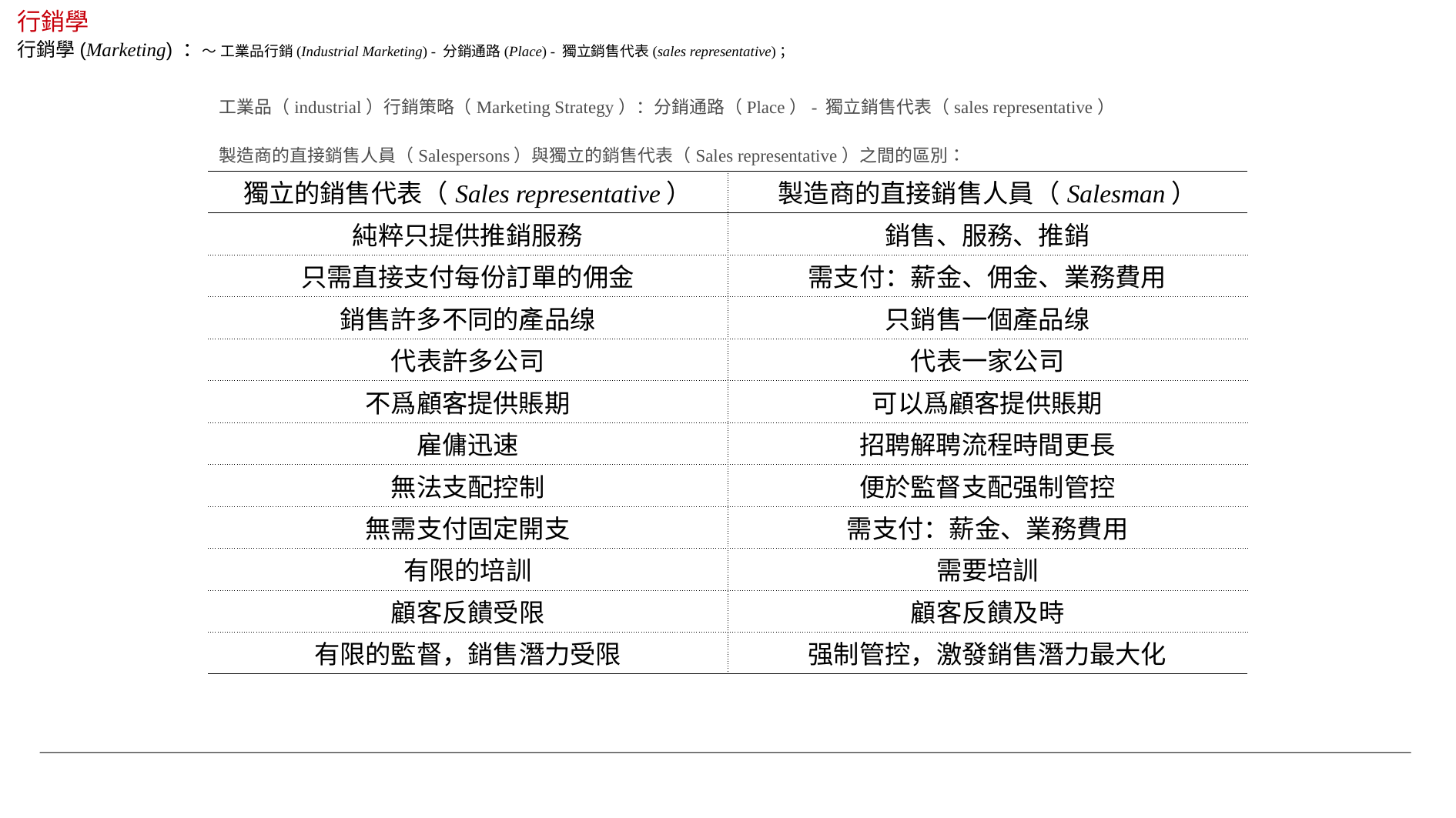

行銷學
行銷學(Marketing) ：～ 工業品行銷(Industrial Marketing) - 分銷通路(Place) - 獨立銷售代表(sales representative)；
工業品（industrial）行銷策略（Marketing Strategy）：分銷通路（Place）- 獨立銷售代表（sales representative）
製造商的直接銷售人員（Salespersons）與獨立的銷售代表（Sales representative）之間的區別：
| 獨立的銷售代表（Sales representative） | 製造商的直接銷售人員（Salesman） |
| --- | --- |
| 純粹只提供推銷服務 | 銷售、服務、推銷 |
| 只需直接支付每份訂單的佣金 | 需支付：薪金、佣金、業務費用 |
| 銷售許多不同的產品缐 | 只銷售一個產品缐 |
| 代表許多公司 | 代表一家公司 |
| 不爲顧客提供賬期 | 可以爲顧客提供賬期 |
| 雇傭迅速 | 招聘解聘流程時間更長 |
| 無法支配控制 | 便於監督支配强制管控 |
| 無需支付固定開支 | 需支付：薪金、業務費用 |
| 有限的培訓 | 需要培訓 |
| 顧客反饋受限 | 顧客反饋及時 |
| 有限的監督，銷售潛力受限 | 强制管控，激發銷售潛力最大化 |